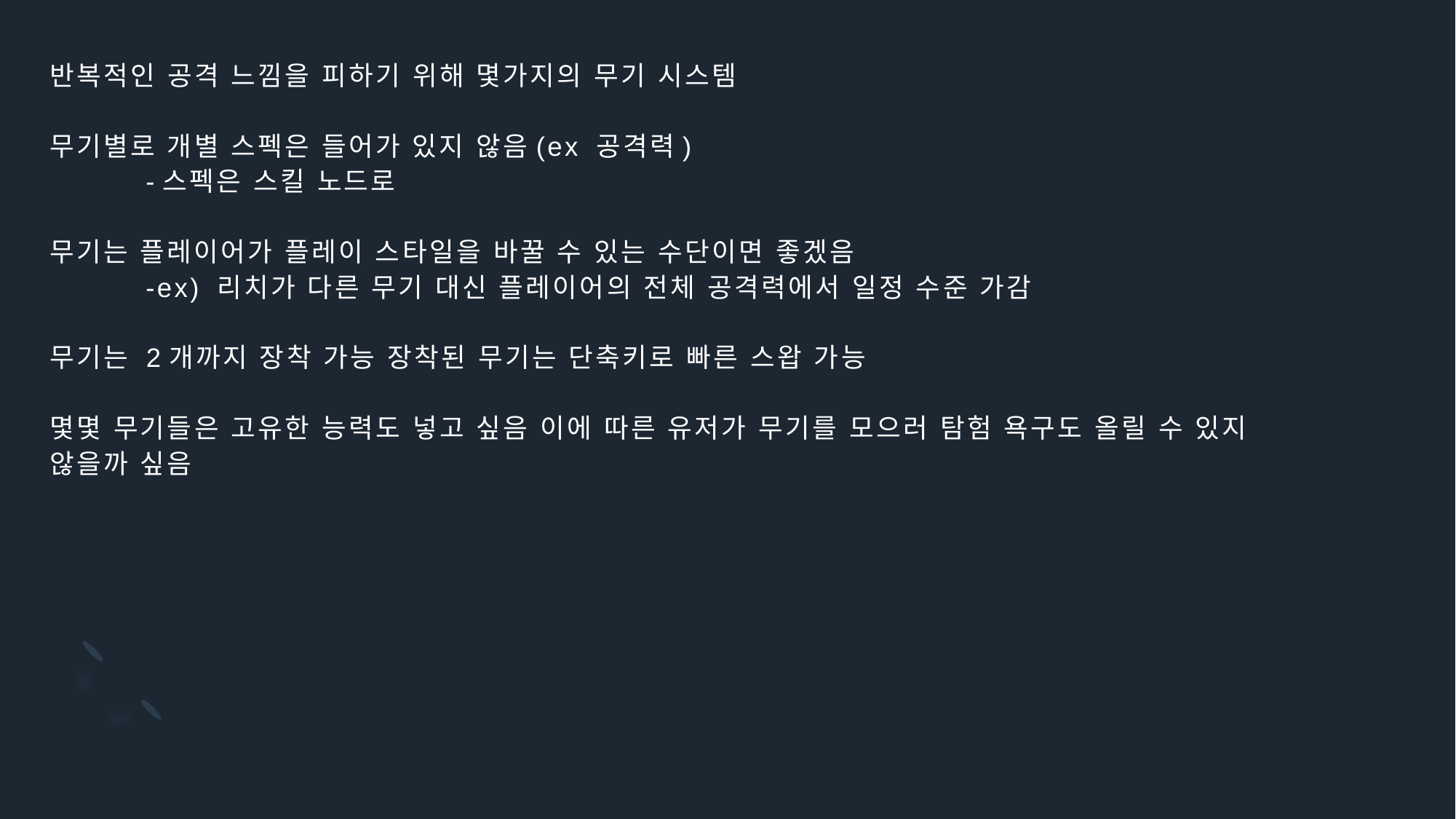

# 반복적인 공격 느낌을 피하기 위해 몇가지의 무기 시스템 무기별로 개별 스펙은 들어가 있지 않음(ex 공격력) -스펙은 스킬 노드로 무기는 플레이어가 플레이 스타일을 바꿀 수 있는 수단이면 좋겠음 -ex) 리치가 다른 무기 대신 플레이어의 전체 공격력에서 일정 수준 가감 무기는 2개까지 장착 가능 장착된 무기는 단축키로 빠른 스왑 가능 몇몇 무기들은 고유한 능력도 넣고 싶음 이에 따른 유저가 무기를 모으러 탐험 욕구도 올릴 수 있지 않을까 싶음